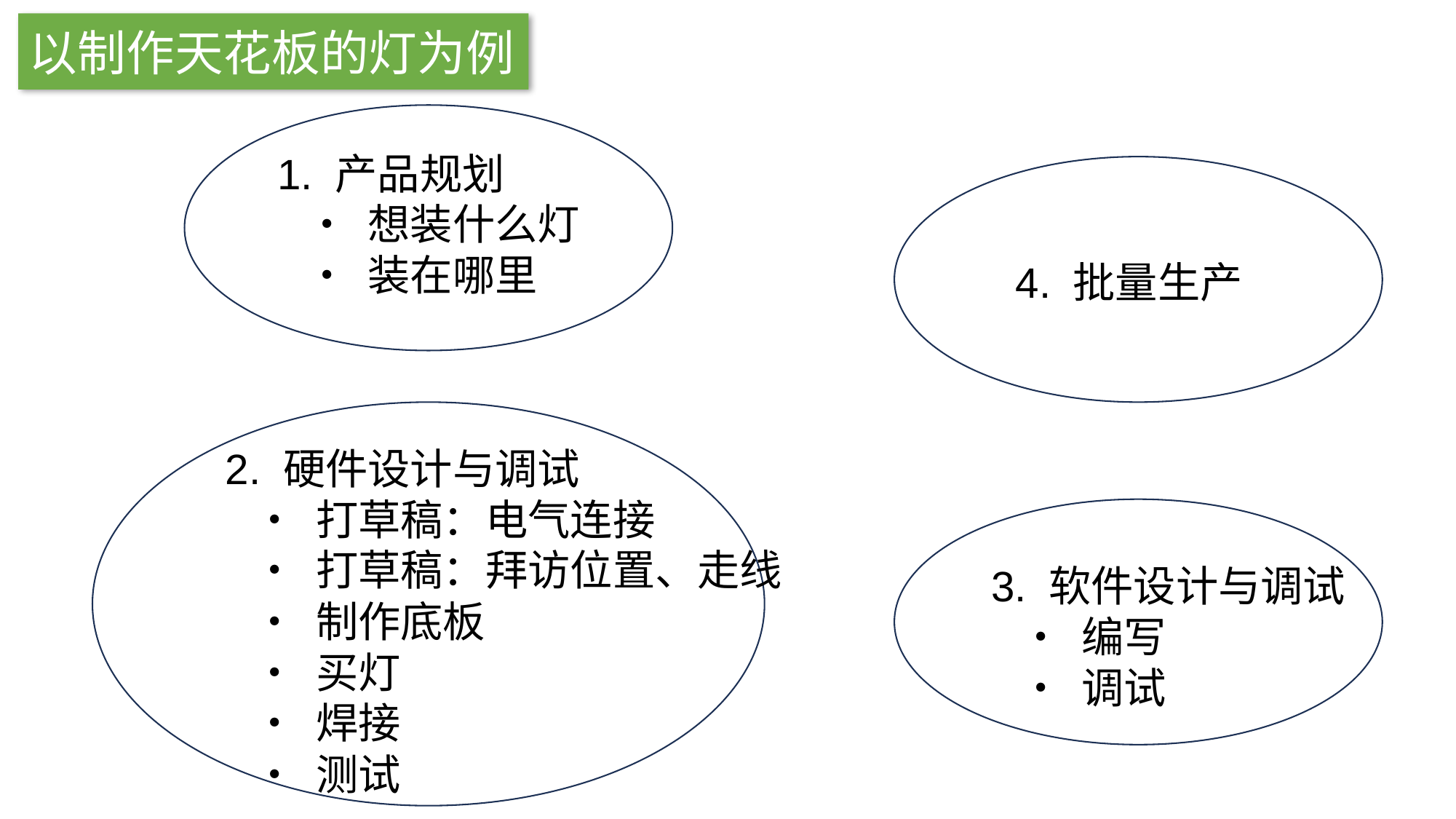

以制作天花板的灯为例

1. 产品规划
   • 想装什么灯
   • 装在哪里

4. 批量生产
2. 硬件设计与调试
   • 原理图设计
   • 电路图设计
   • 电路板生产
   • 元件采购
   • 贴片与焊接
   • 测试

2. 硬件设计与调试
   • 打草稿：电气连接
   • 打草稿：拜访位置、走线
   • 制作底板
   • 买灯
   • 焊接
   • 测试

3. 软件设计与调试
   • 编写
   • 调试